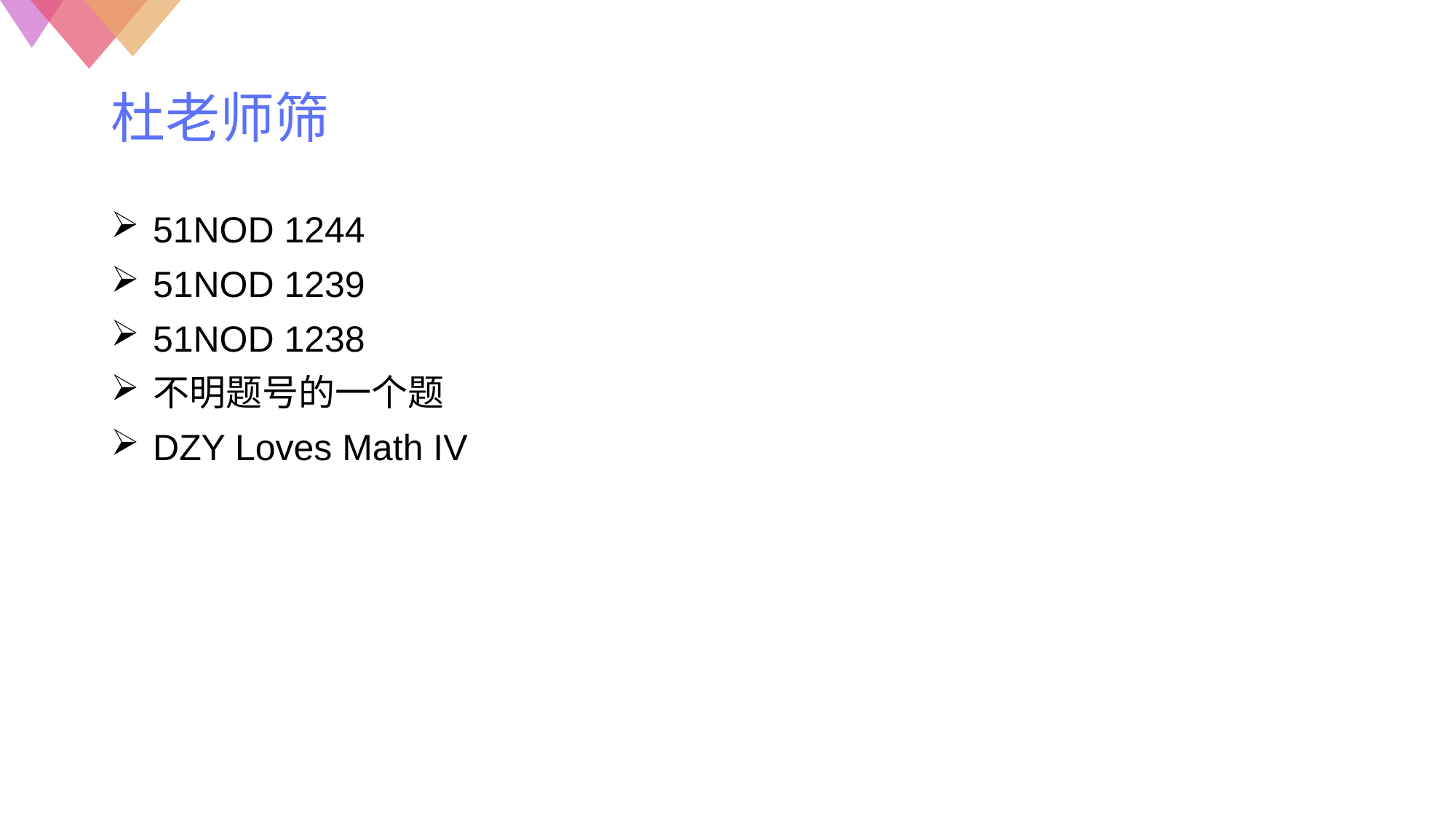

# 杜老师筛
51NOD 1244
51NOD 1239
51NOD 1238
不明题号的一个题
DZY Loves Math IV